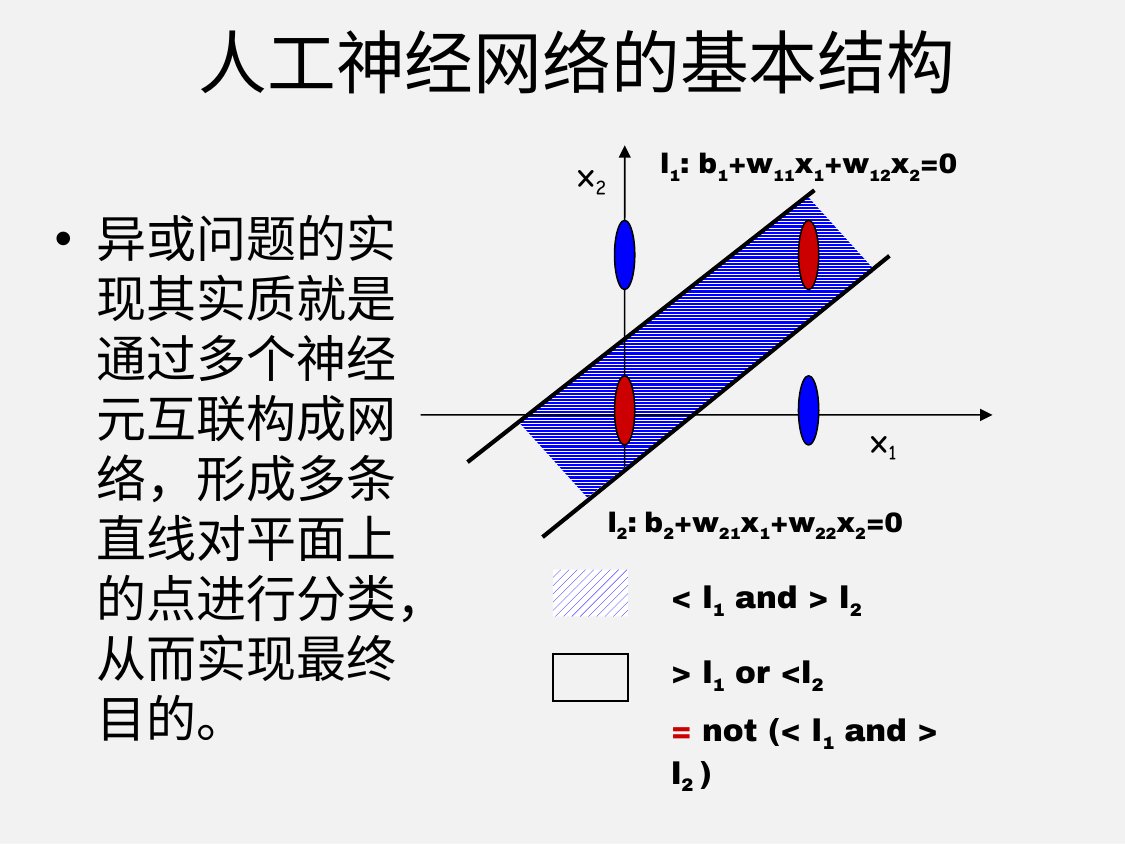

# 人工神经网络的基本结构
l1: b1+w11x1+w12x2=0

x2

x1

异或问题的实现其实质就是通过多个神经元互联构成网络，形成多条直线对平面上的点进行分类，从而实现最终目的。

l2: b2+w21x1+w22x2=0

< l1 and > l2
> l1 or <l2
= not (< l1 and > l2 )